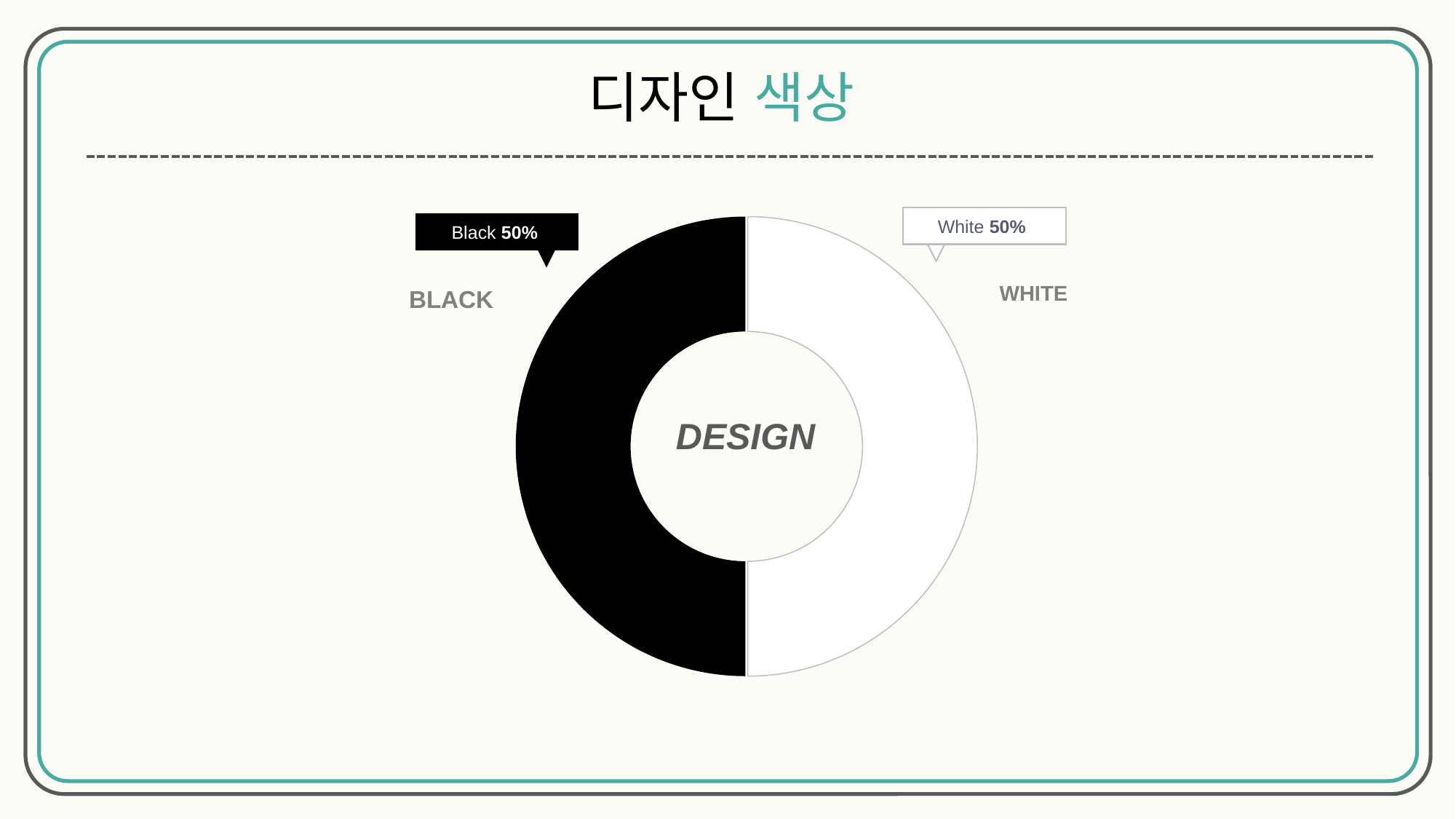

디자인 색상

### Chart

| Category | 판매 |
|---|---|
| 데이터1 | 50.0 |
| 데이터2 | 50.0 |
| 데이터3 | 0.0 |
| 데이터4 | 0.0 |
| 데이터5 | 0.0 |
White 50%

Black 50%

WHITE
BLACK

DESIGN